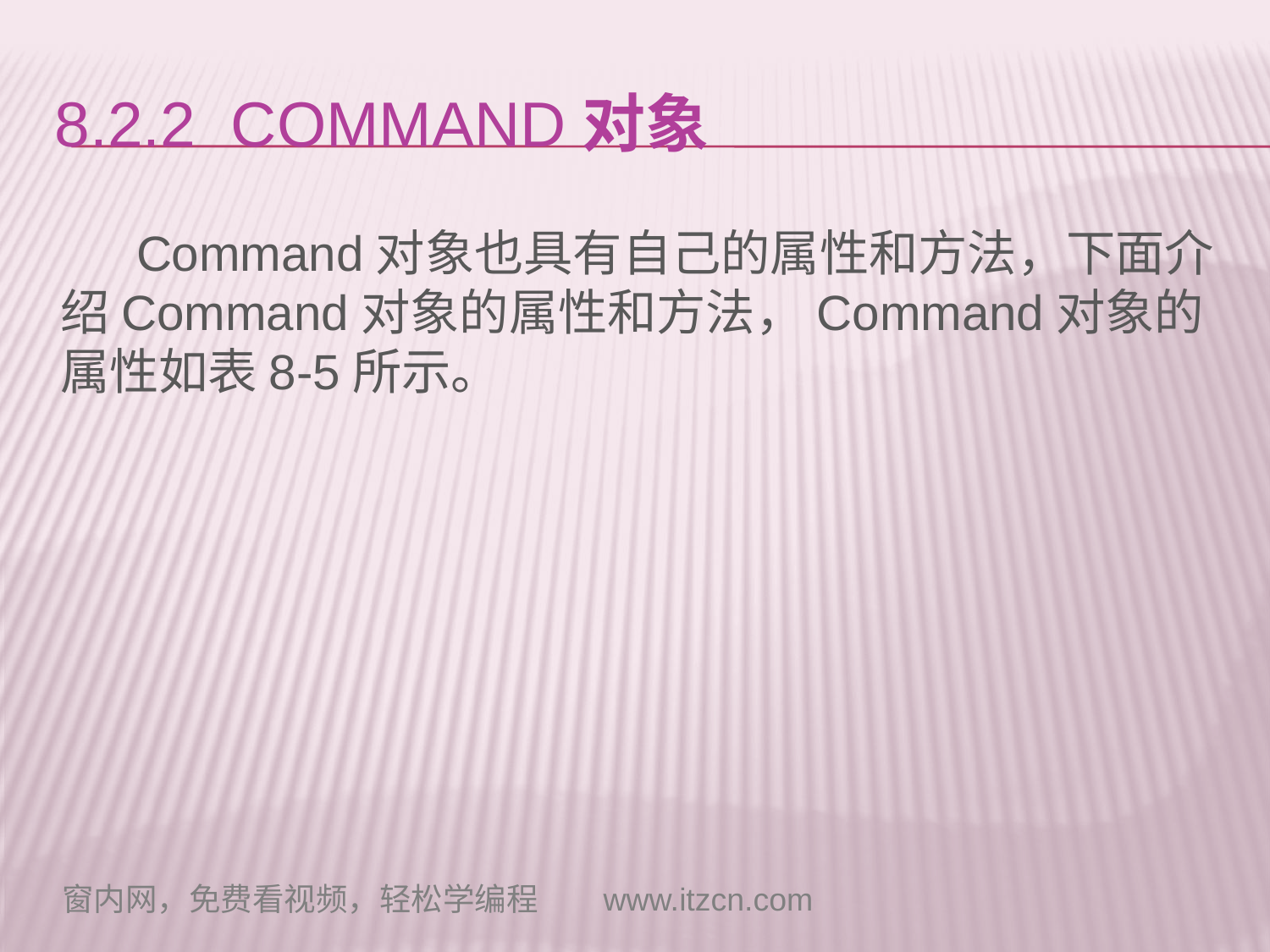

# 8.2.2  Command对象
         Command对象也具有自己的属性和方法，下面介绍Command对象的属性和方法，Command对象的属性如表8-5所示。